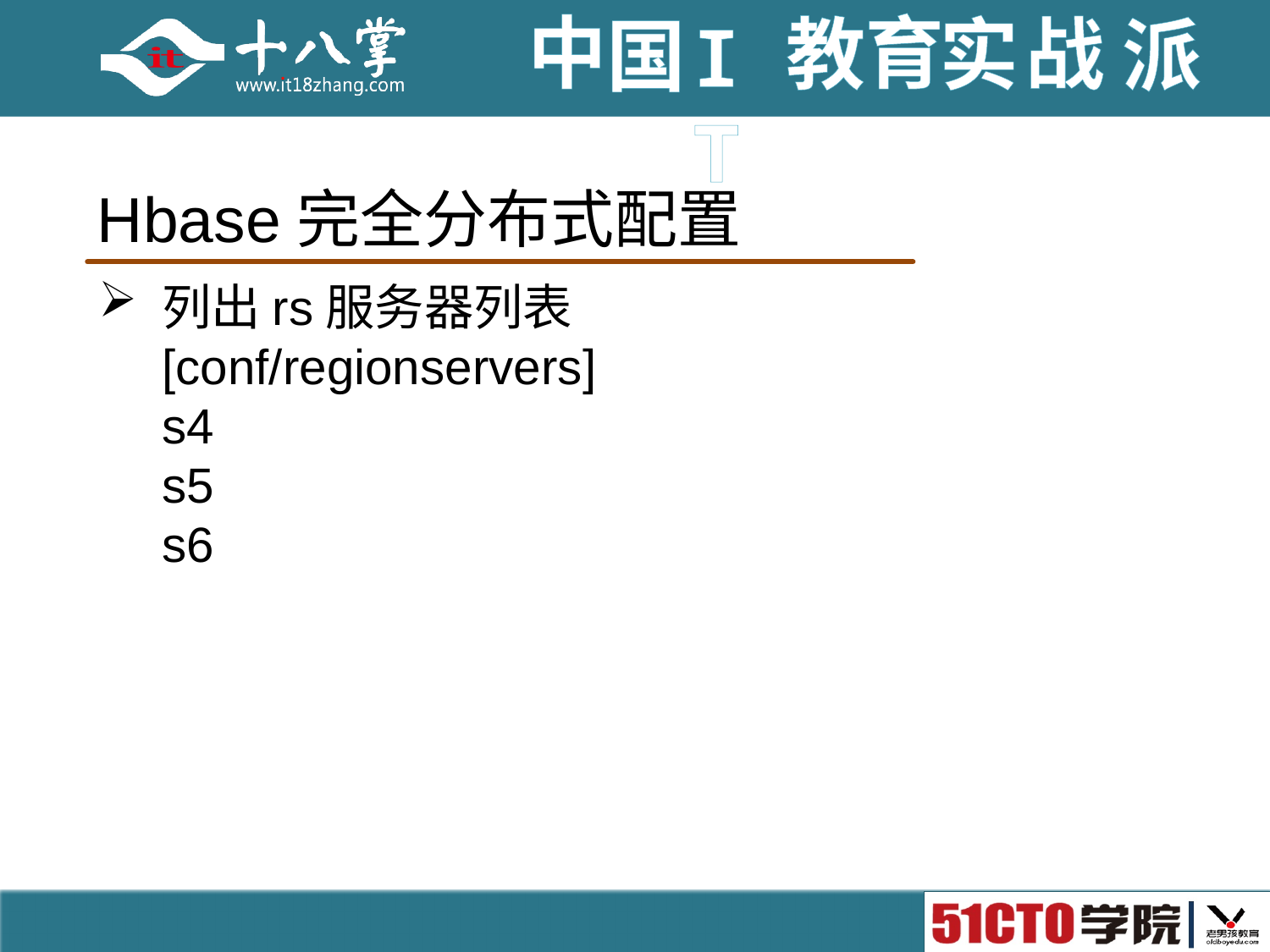

# Hbase完全分布式配置
列出rs服务器列表
[conf/regionservers]
s4
s5
s6